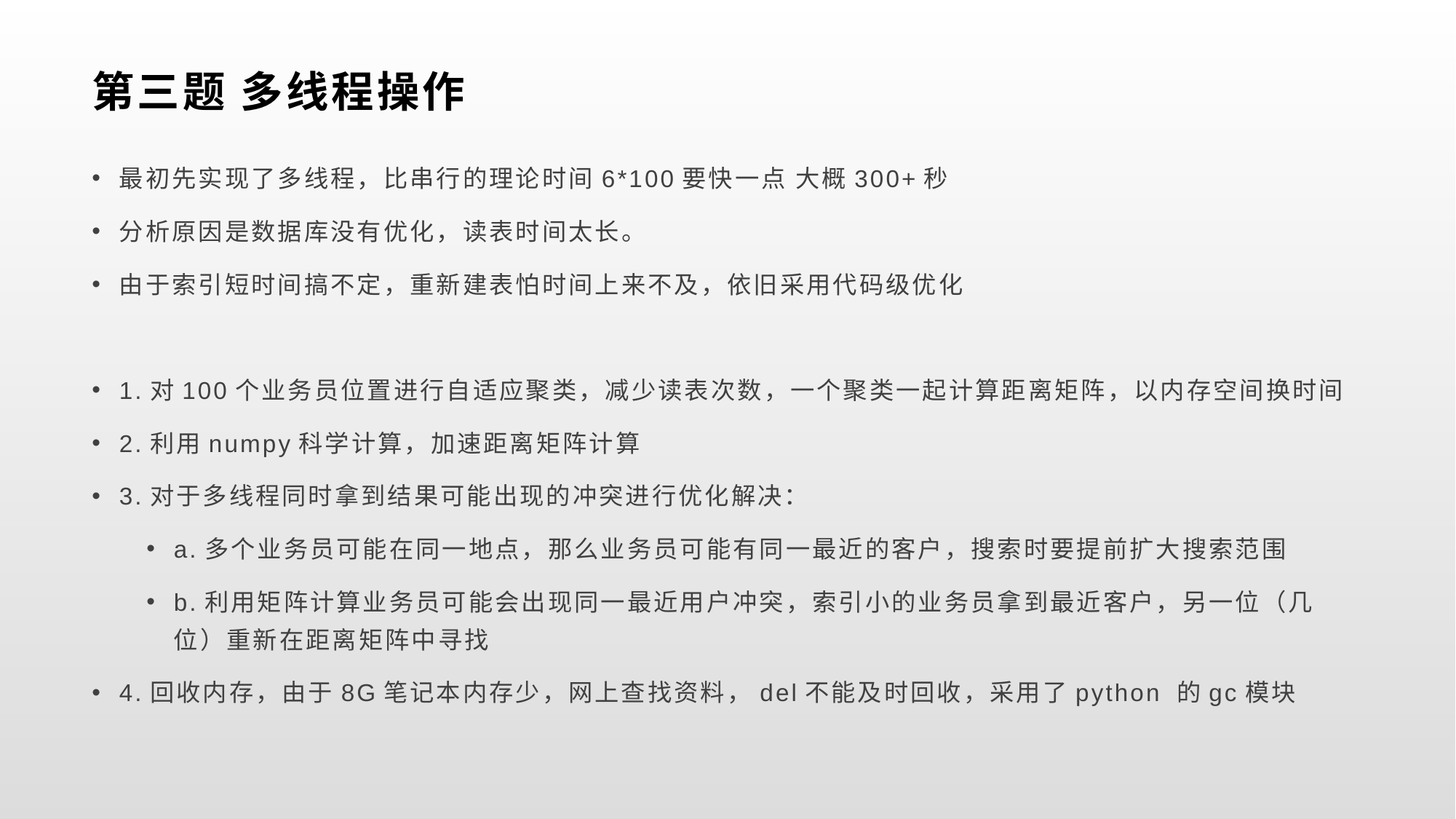

# 第三题 多线程操作
最初先实现了多线程，比串行的理论时间6*100要快一点 大概300+秒
分析原因是数据库没有优化，读表时间太长。
由于索引短时间搞不定，重新建表怕时间上来不及，依旧采用代码级优化

1.对100个业务员位置进行自适应聚类，减少读表次数，一个聚类一起计算距离矩阵，以内存空间换时间
2.利用numpy科学计算，加速距离矩阵计算
3.对于多线程同时拿到结果可能出现的冲突进行优化解决：
a.多个业务员可能在同一地点，那么业务员可能有同一最近的客户，搜索时要提前扩大搜索范围
b.利用矩阵计算业务员可能会出现同一最近用户冲突，索引小的业务员拿到最近客户，另一位（几位）重新在距离矩阵中寻找
4.回收内存，由于8G笔记本内存少，网上查找资料，del不能及时回收，采用了python 的gc模块